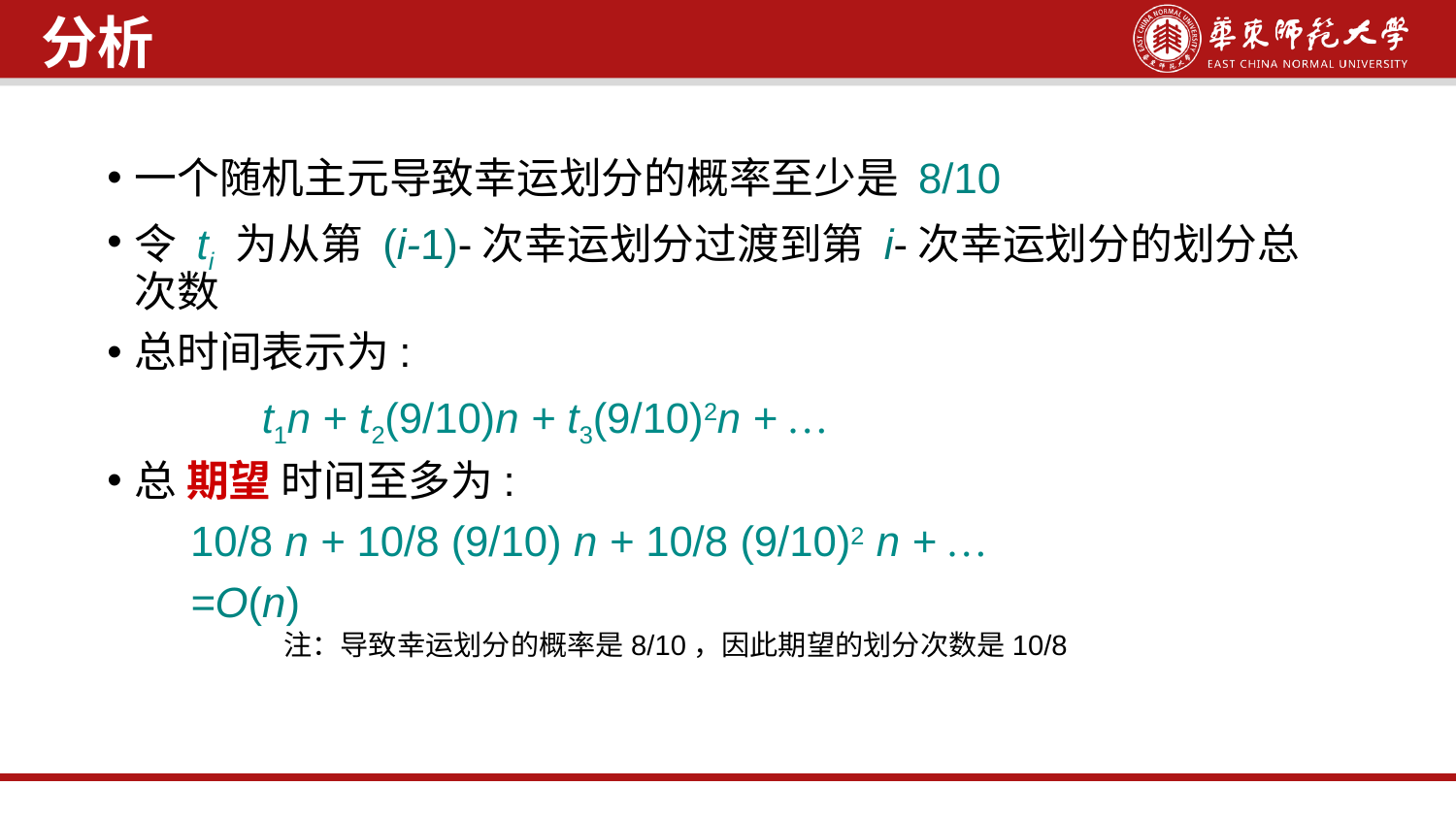

分析
一个随机主元导致幸运划分的概率至少是 8/10
令 ti 为从第 (i-1)-次幸运划分过渡到第 i-次幸运划分的划分总次数
总时间表示为:
             t1n + t2(9/10)n + t3(9/10)2n + …
总 期望 时间至多为:
       10/8 n + 10/8 (9/10) n + 10/8 (9/10)2 n + …
       =O(n)
注：导致幸运划分的概率是8/10，因此期望的划分次数是10/8